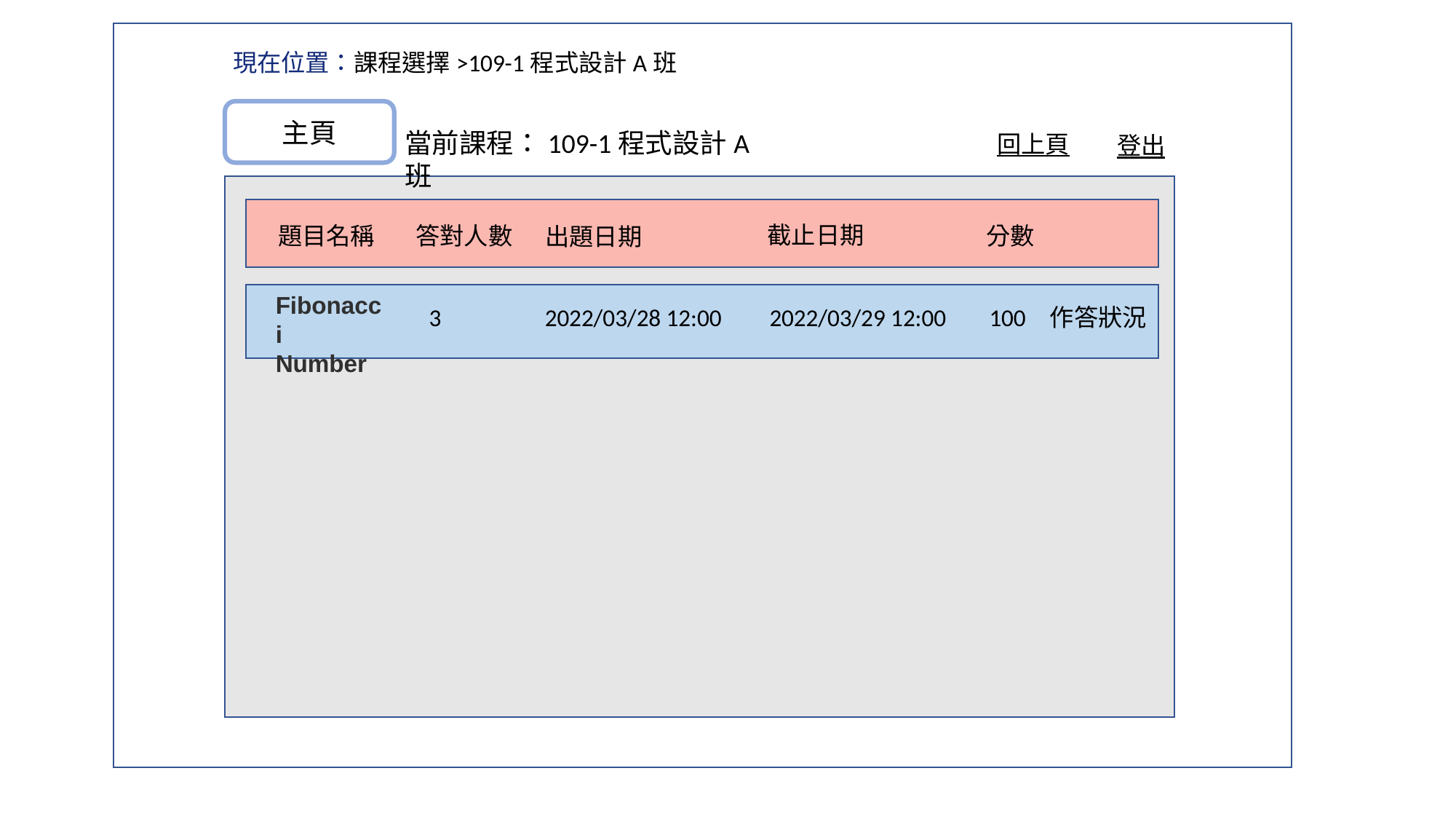

現在位置：課程選擇>109-1程式設計A班
主頁
當前課程：109-1程式設計A班

回上頁
登出

截止日期
答對人數
分數
題目名稱
出題日期

Fibonacci  Number
3
2022/03/29 12:00
作答狀況
2022/03/28 12:00
100